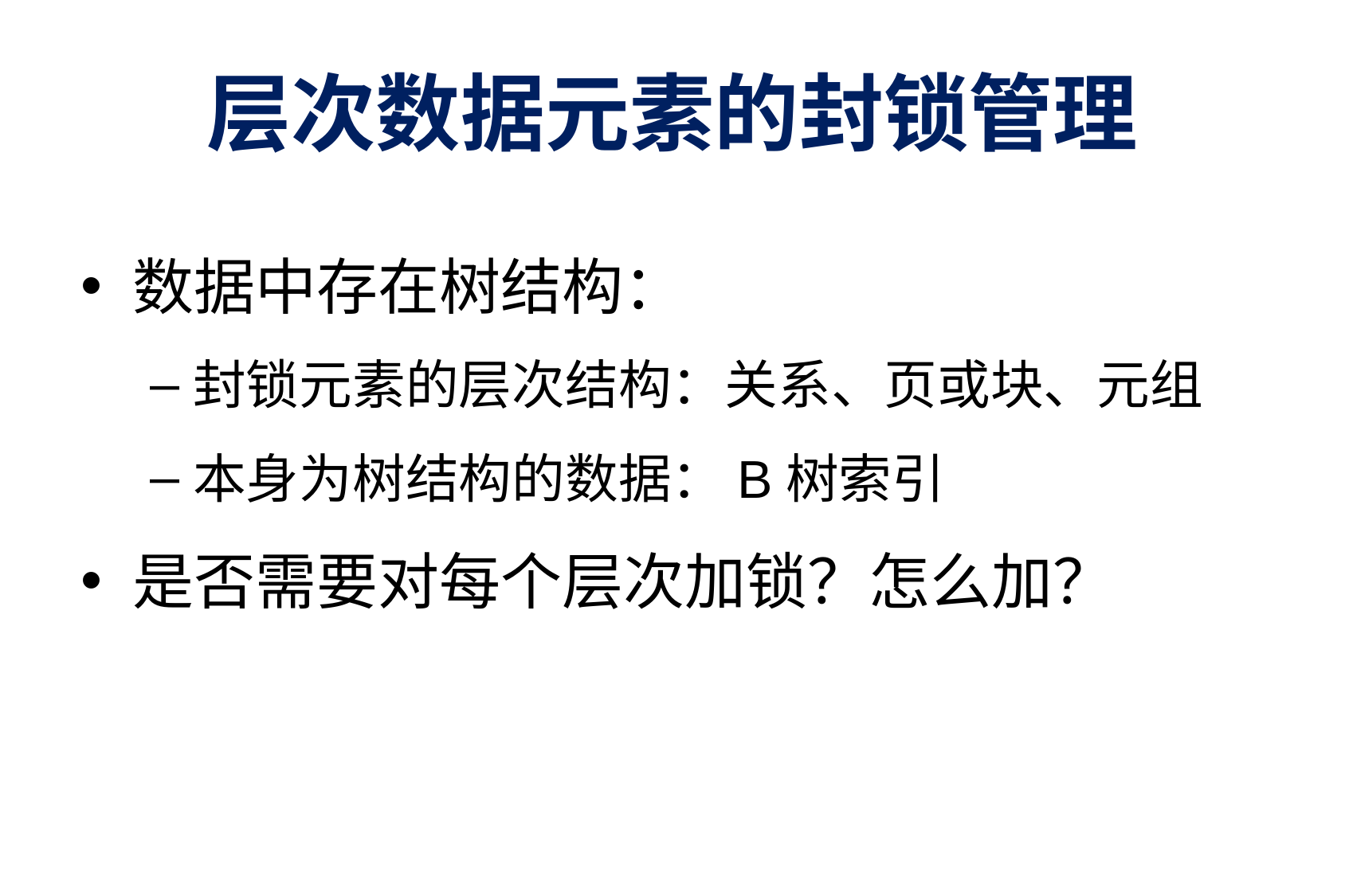

# 层次数据元素的封锁管理
数据中存在树结构：
封锁元素的层次结构：关系、页或块、元组
本身为树结构的数据：B树索引
是否需要对每个层次加锁？怎么加？